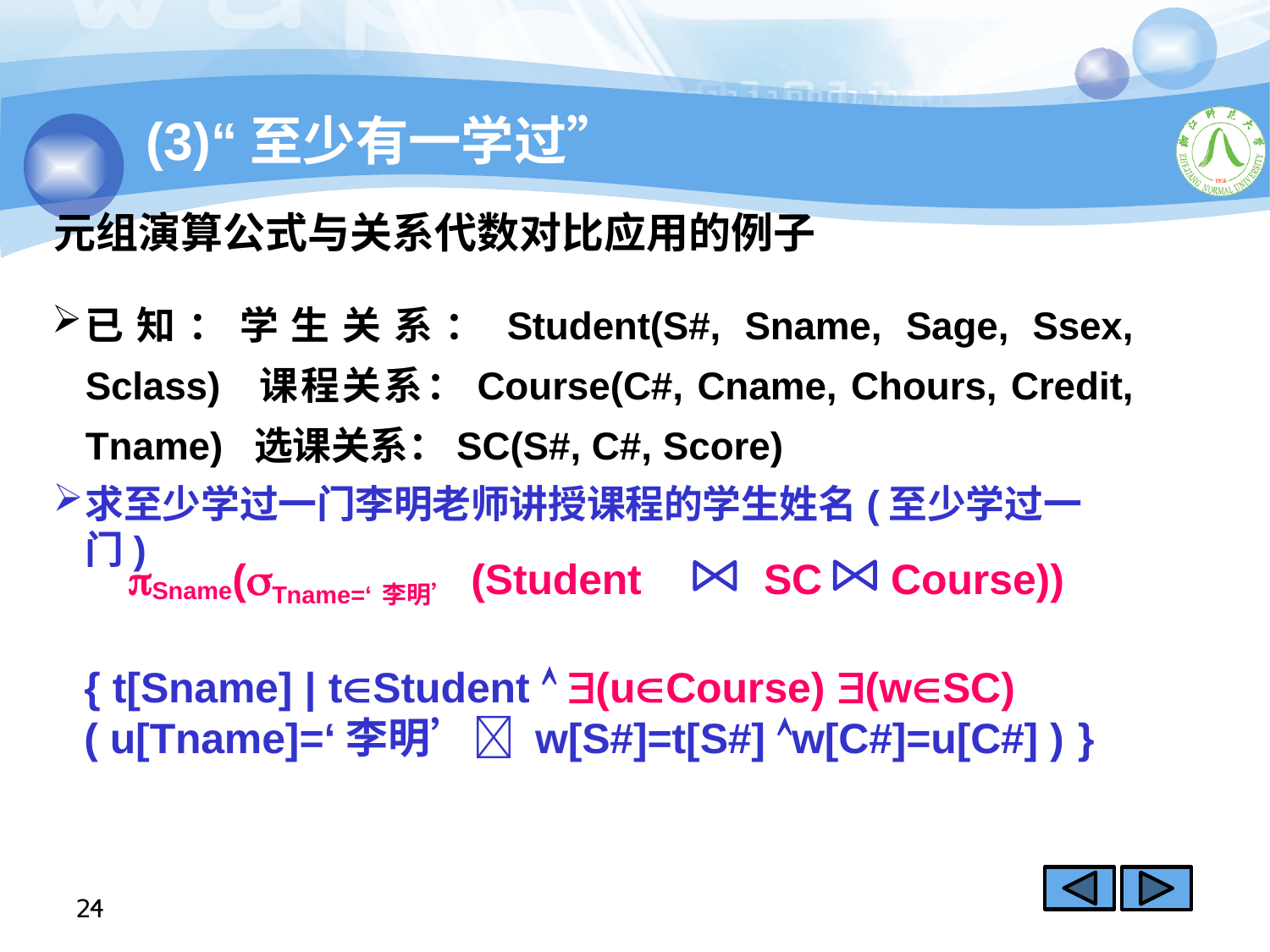

(3)“至少有一学过”
元组演算公式与关系代数对比应用的例子
已知：学生关系：Student(S#, Sname, Sage, Ssex, Sclass)  课程关系：Course(C#, Cname, Chours, Credit, Tname)  选课关系：SC(S#, C#, Score)
求至少学过一门李明老师讲授课程的学生姓名(至少学过一门)
πSname(σTname=‘李明’ (Student	SC	Course))

{ t[Sname] | t∈Student ∧ ∃(u∈Course) ∃(w∈SC)( u[Tname]=‘李明’∧ w[S#]=t[S#] ∧w[C#]=u[C#] ) }

24